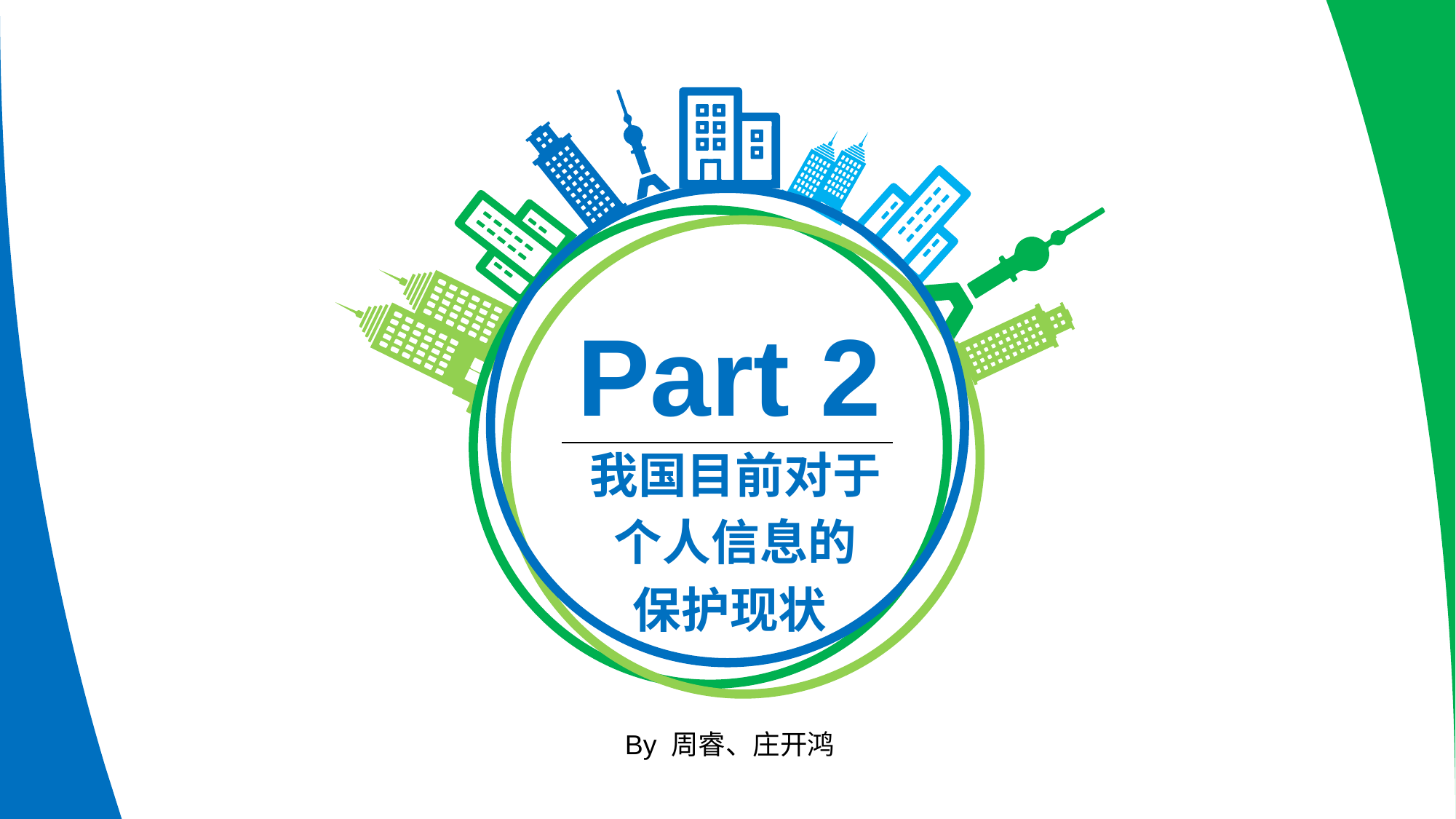

Part 2
我国目前对于
个人信息的
保护现状
By 周睿、庄开鸿